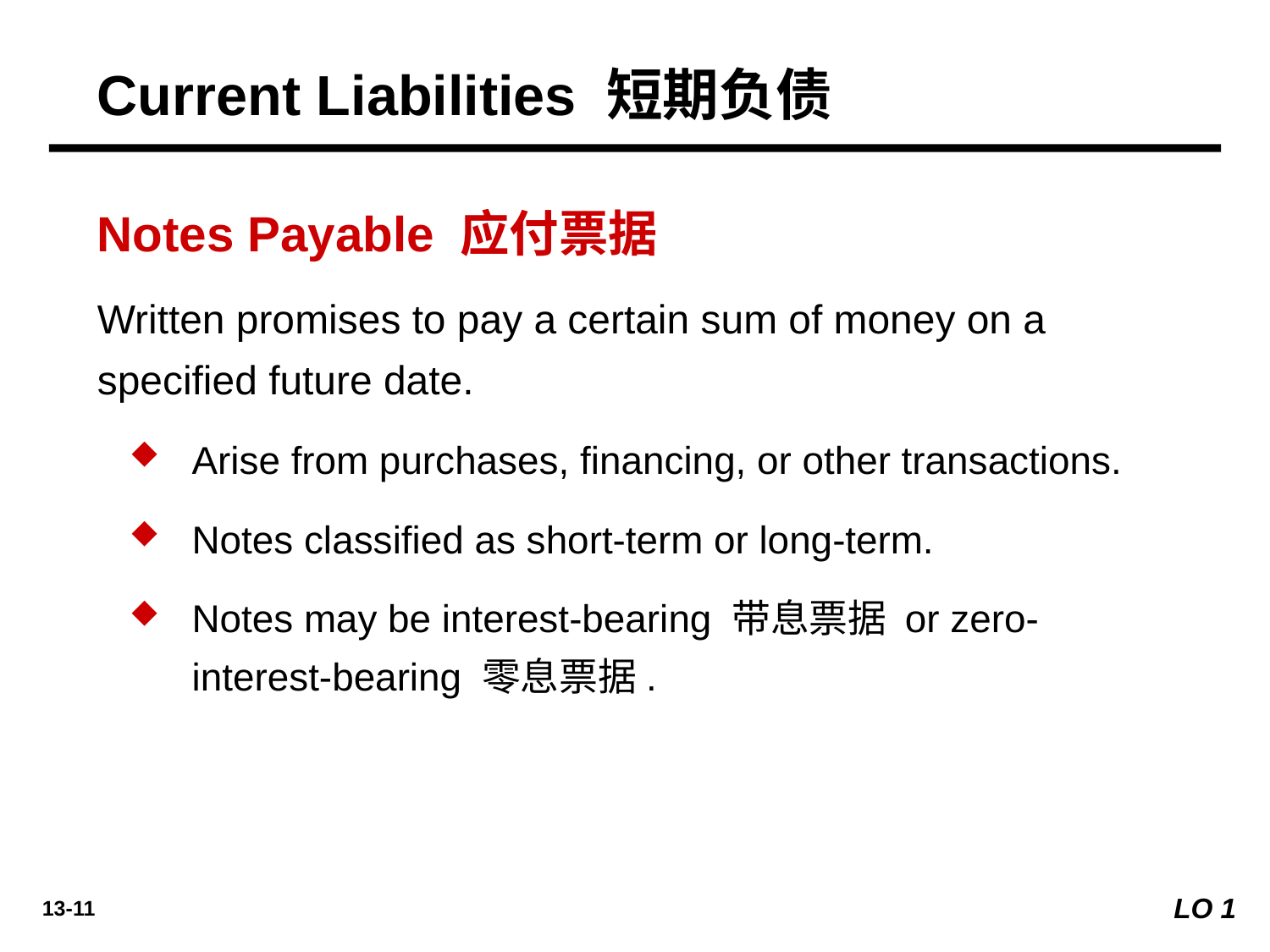

Current Liabilities 短期负债

Notes Payable 应付票据
Written promises to pay a certain sum of money on a specified future date.
Arise from purchases, financing, or other transactions.
Notes classified as short-term or long-term.
Notes may be interest-bearing 带息票据 or zero-interest-bearing 零息票据.
LO 1